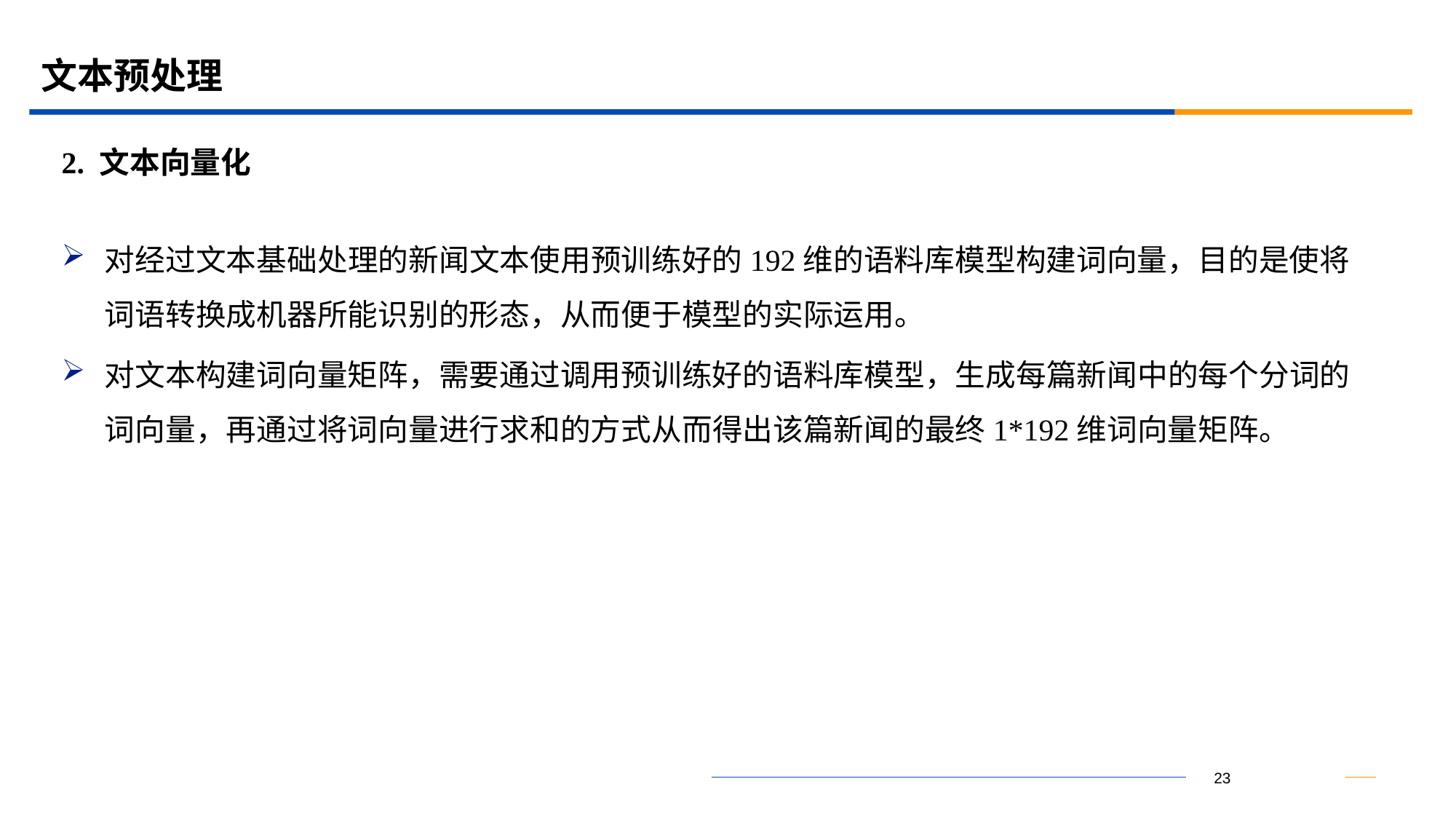

# 文本预处理
2. 文本向量化
对经过文本基础处理的新闻文本使用预训练好的192维的语料库模型构建词向量，目的是使将词语转换成机器所能识别的形态，从而便于模型的实际运用。
对文本构建词向量矩阵，需要通过调用预训练好的语料库模型，生成每篇新闻中的每个分词的词向量，再通过将词向量进行求和的方式从而得出该篇新闻的最终1*192维词向量矩阵。